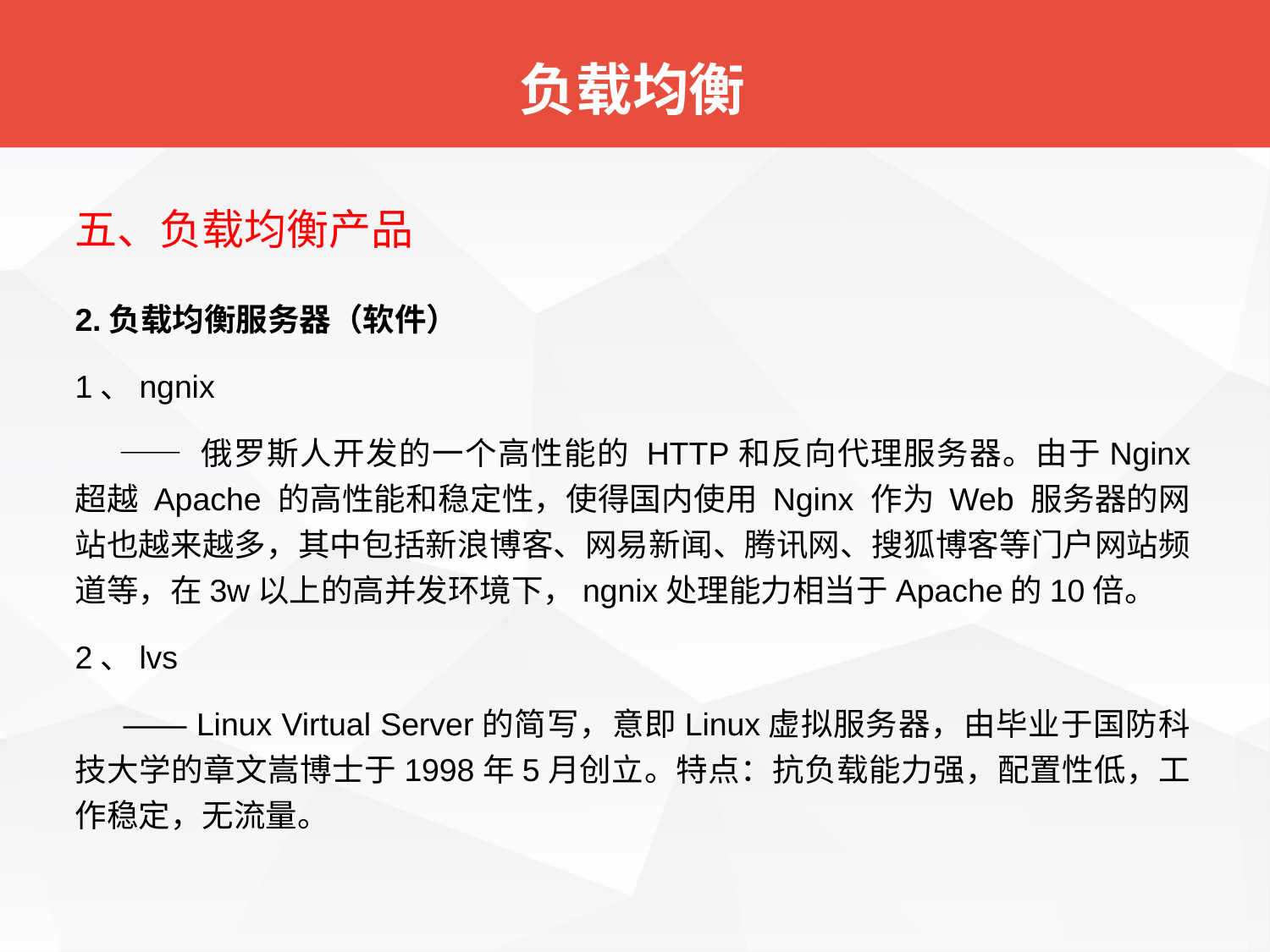

# 负载均衡
五、负载均衡产品
2.负载均衡服务器（软件）
1、ngnix
     —— 俄罗斯人开发的一个高性能的 HTTP和反向代理服务器。由于Nginx 超越 Apache 的高性能和稳定性，使得国内使用 Nginx 作为 Web 服务器的网站也越来越多，其中包括新浪博客、网易新闻、腾讯网、搜狐博客等门户网站频道等，在3w以上的高并发环境下，ngnix处理能力相当于Apache的10倍。
2、lvs
     —— Linux Virtual Server的简写，意即Linux虚拟服务器，由毕业于国防科技大学的章文嵩博士于1998年5月创立。特点：抗负载能力强，配置性低，工作稳定，无流量。